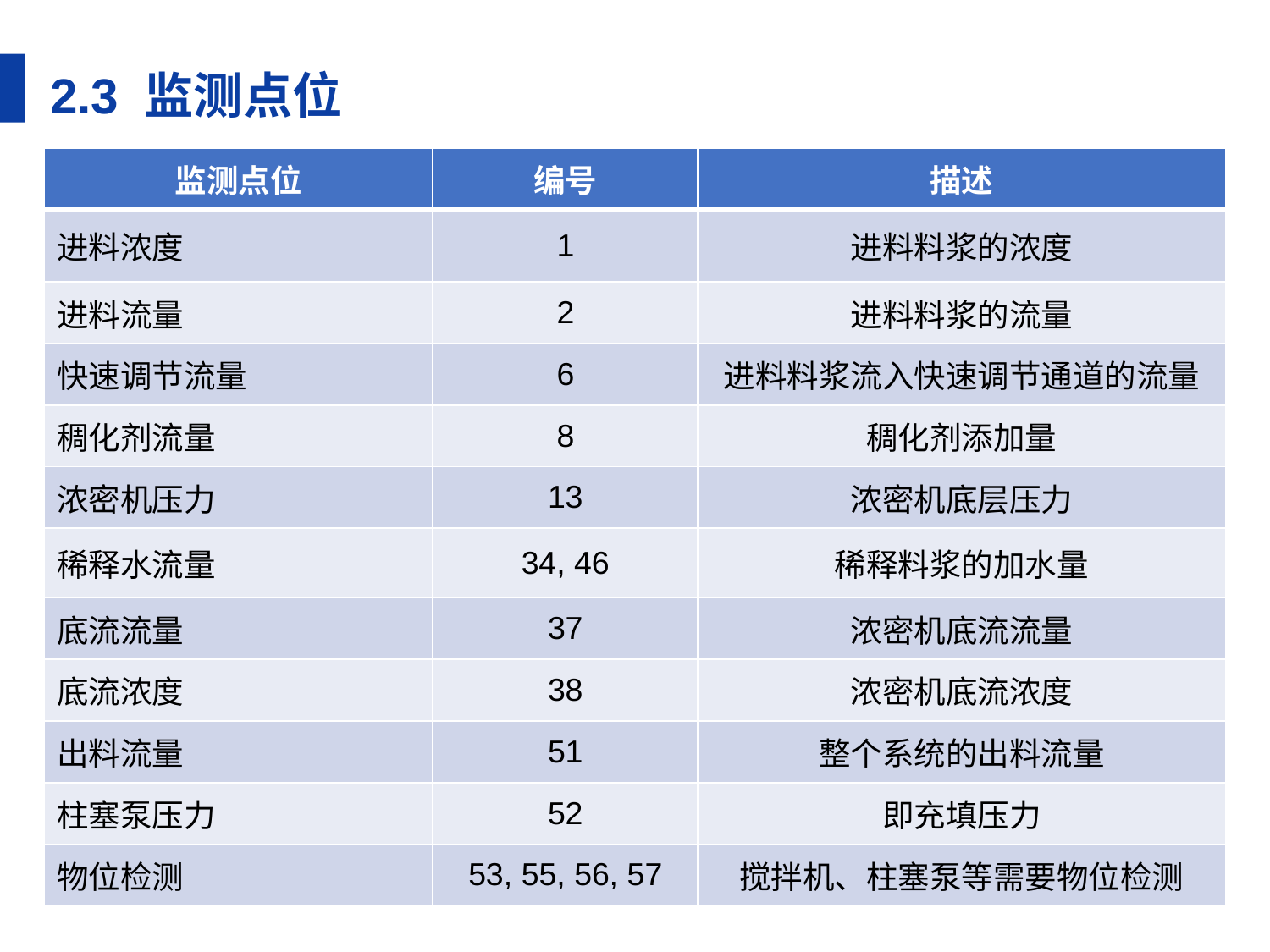

2.3 监测点位

| 监测点位 | 编号 | 描述 |
| --- | --- | --- |
| 进料浓度 | 1 | 进料料浆的浓度 |
| 进料流量 | 2 | 进料料浆的流量 |
| 快速调节流量 | 6 | 进料料浆流入快速调节通道的流量 |
| 稠化剂流量 | 8 | 稠化剂添加量 |
| 浓密机压力 | 13 | 浓密机底层压力 |
| 稀释水流量 | 34, 46 | 稀释料浆的加水量 |
| 底流流量 | 37 | 浓密机底流流量 |
| 底流浓度 | 38 | 浓密机底流浓度 |
| 出料流量 | 51 | 整个系统的出料流量 |
| 柱塞泵压力 | 52 | 即充填压力 |
| 物位检测 | 53, 55, 56, 57 | 搅拌机、柱塞泵等需要物位检测 |